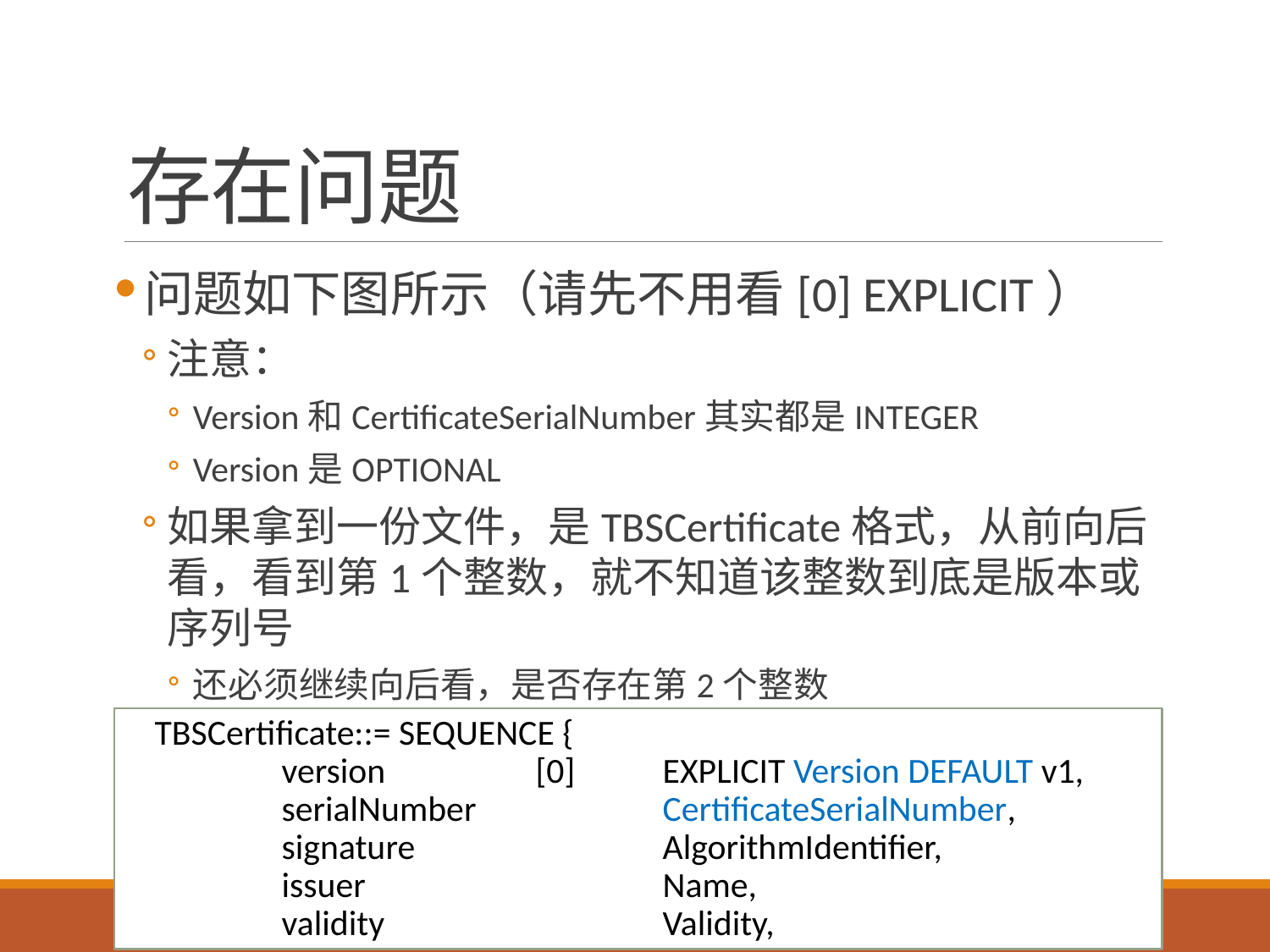

# 存在问题
问题如下图所示（请先不用看[0] EXPLICIT）
注意：
Version和CertificateSerialNumber其实都是INTEGER
Version是OPTIONAL
如果拿到一份文件，是TBSCertificate格式，从前向后看，看到第1个整数，就不知道该整数到底是版本或序列号
还必须继续向后看，是否存在第2个整数
TBSCertificate::= SEQUENCE {
	version		[0]	EXPLICIT Version DEFAULT v1,
	serialNumber		CertificateSerialNumber,
	signature		AlgorithmIdentifier,
	issuer			Name,
	validity	  		Validity,
75